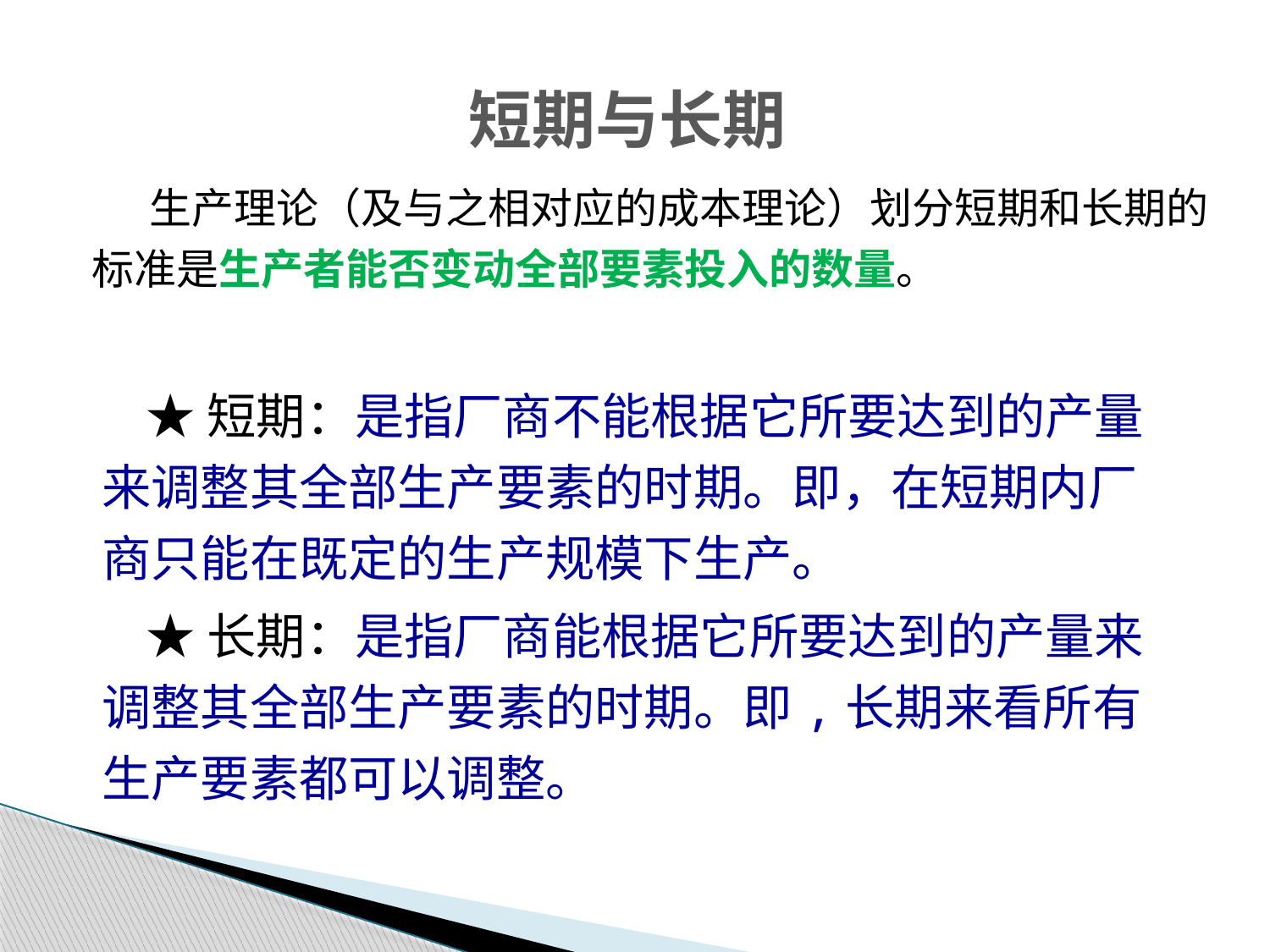

短期与长期
          生产理论（及与之相对应的成本理论）划分短期和长期的标准是生产者能否变动全部要素投入的数量。
    ★短期：是指厂商不能根据它所要达到的产量来调整其全部生产要素的时期。即，在短期内厂商只能在既定的生产规模下生产。
    ★长期：是指厂商能根据它所要达到的产量来调整其全部生产要素的时期。即,长期来看所有生产要素都可以调整。